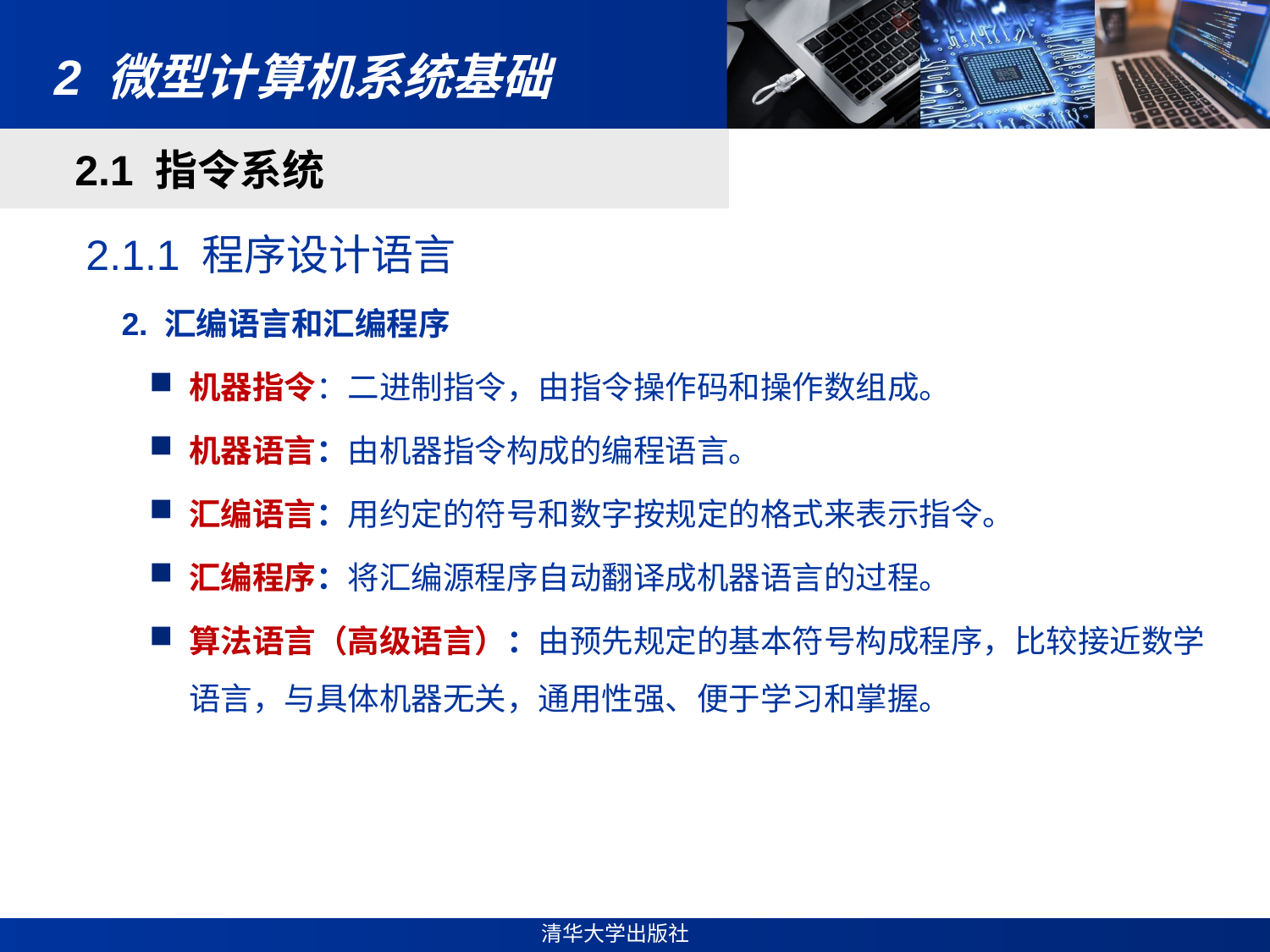

# 2 微型计算机系统基础
2.1 指令系统
2.1.1 程序设计语言
    2. 汇编语言和汇编程序
机器指令：二进制指令，由指令操作码和操作数组成。
机器语言：由机器指令构成的编程语言。
汇编语言：用约定的符号和数字按规定的格式来表示指令。
汇编程序：将汇编源程序自动翻译成机器语言的过程。
算法语言（高级语言）：由预先规定的基本符号构成程序，比较接近数学语言，与具体机器无关，通用性强、便于学习和掌握。